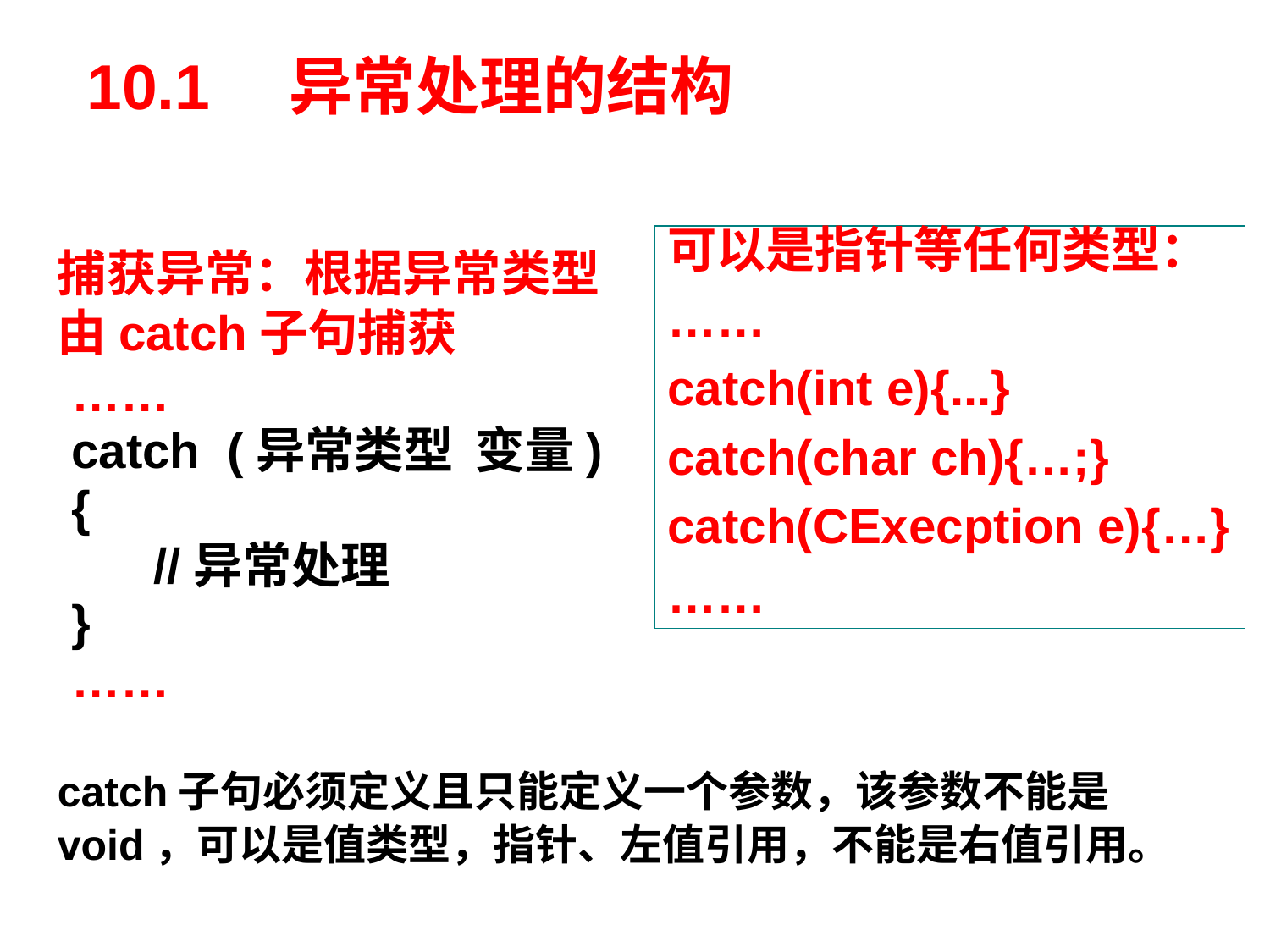

# 10.1　异常处理的结构
可以是指针等任何类型：
……
catch(int e){...}
catch(char ch){…;}
catch(CExecption e){…}
……
捕获异常：根据异常类型由catch子句捕获
 ……
 catch  (异常类型  变量)
 {
       //异常处理
 }
 ……
catch子句必须定义且只能定义一个参数，该参数不能是void，可以是值类型，指针、左值引用，不能是右值引用。